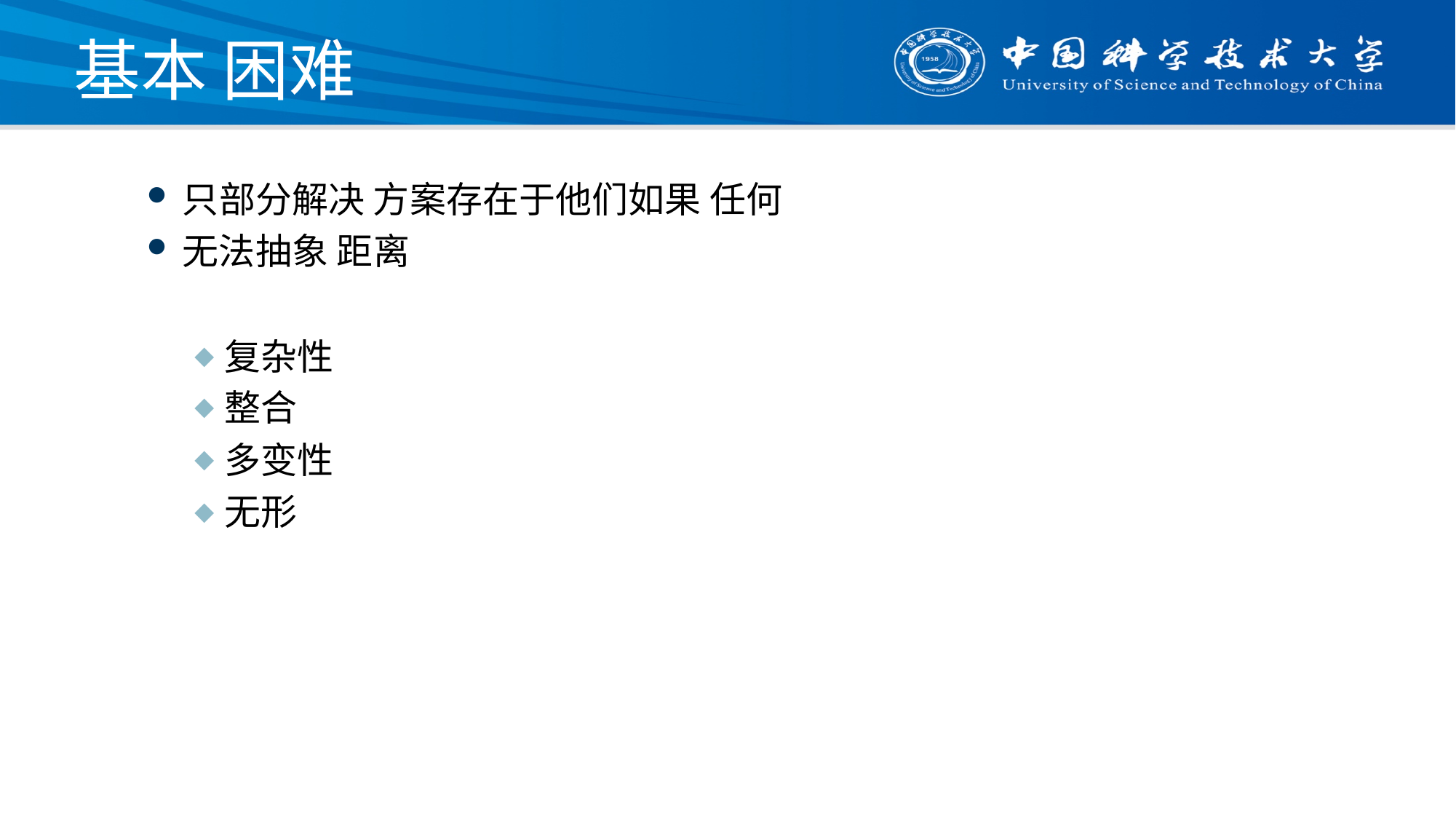

# 基本 困难
只部分解决 方案存在于他们如果 任何
无法抽象 距离

复杂性
整合
多变性
无形